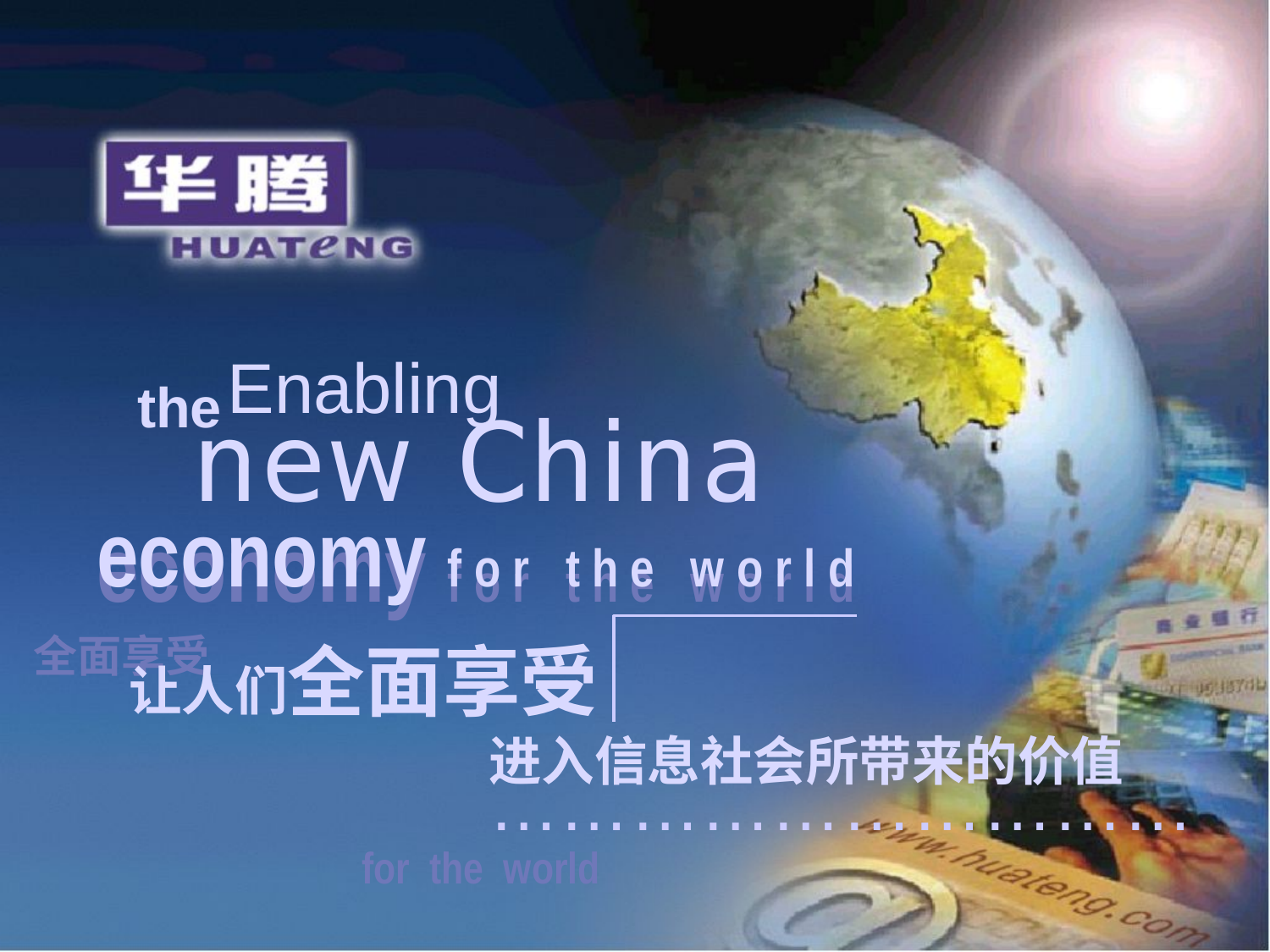

Enabling
the
new China
economy f o r   t h e   w o r l d
economy f o r   t h e   w o r l d

全面享受
让人们全面享受
进入信息社会所带来的价值
…………………………
for  the  world